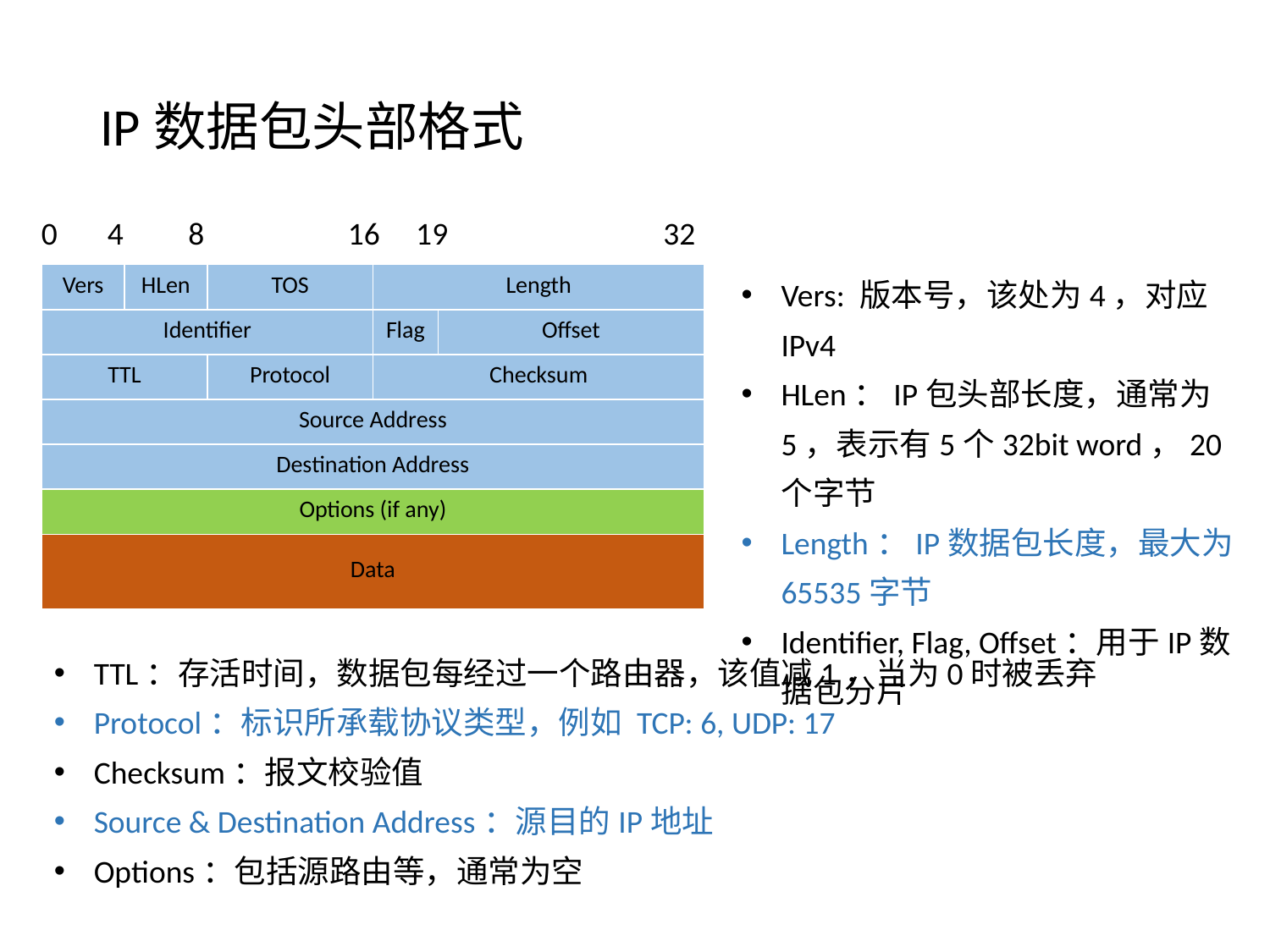

# IP数据包头部格式
0       4         8                    16     19                              32
Vers: 版本号，该处为4，对应IPv4
HLen：IP包头部长度，通常为5，表示有5个32bit word，20个字节
Length：IP数据包长度，最大为65535字节
Identifier, Flag, Offset：用于IP数据包分片
| Vers | HLen | TOS | Length |  |
| --- | --- | --- | --- | --- |
| Identifier |  |  | Flag | Offset |
| TTL |  | Protocol | Checksum |  |
| Source Address |  |  |  |  |
| Destination Address |  |  |  |  |
| Options (if any) |  |  |  |  |
| Data |  |  |  |  |
TTL：存活时间，数据包每经过一个路由器，该值减1，当为0时被丢弃
Protocol：标识所承载协议类型，例如 TCP: 6, UDP: 17
Checksum：报文校验值
Source & Destination Address：源目的IP地址
Options：包括源路由等，通常为空
21